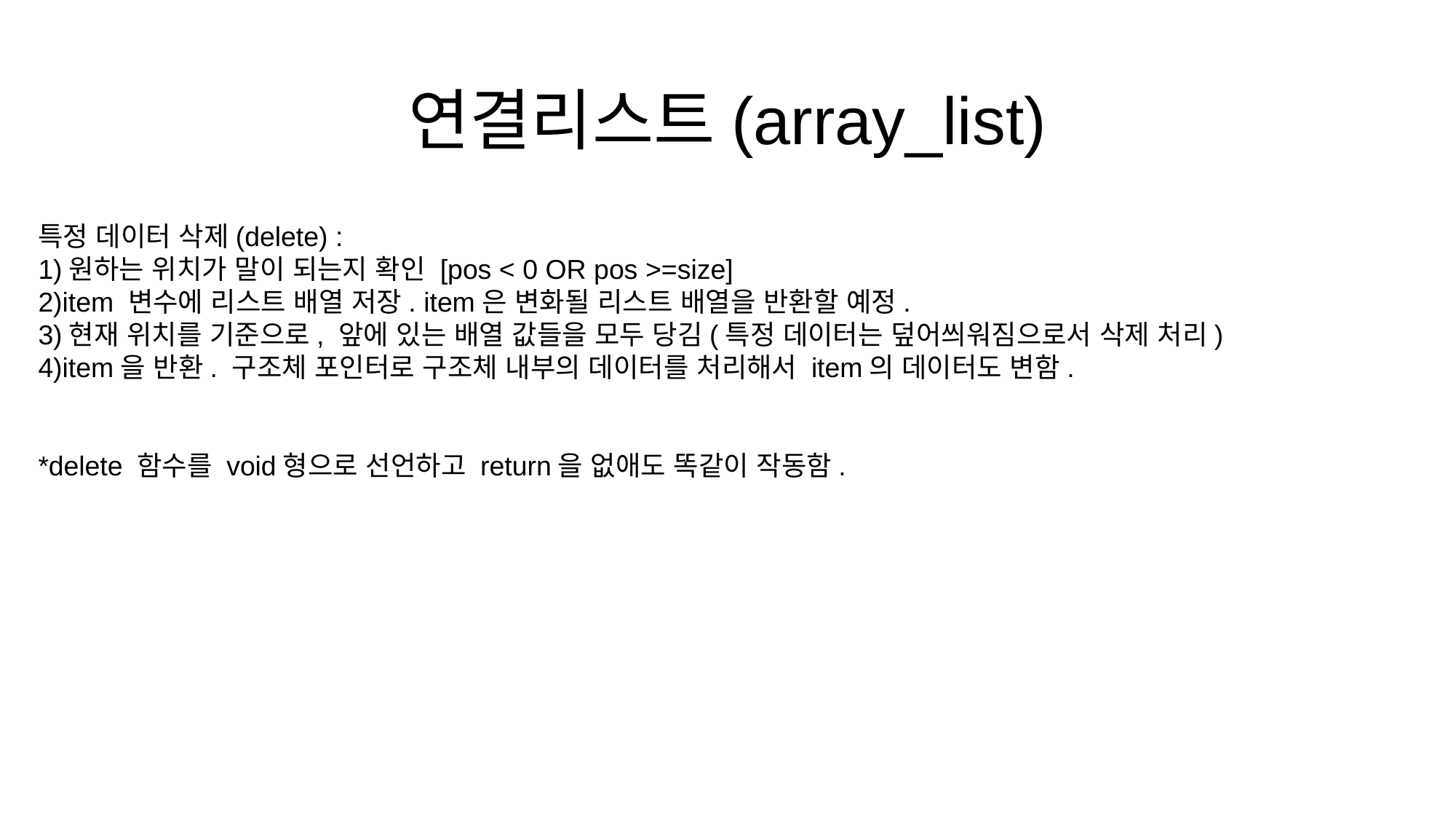

# 연결리스트(array_list)
특정 데이터 삭제(delete) :
1)원하는 위치가 말이 되는지 확인 [pos < 0 OR pos >=size]
2)item 변수에 리스트 배열 저장. item은 변화될 리스트 배열을 반환할 예정.
3)현재 위치를 기준으로, 앞에 있는 배열 값들을 모두 당김(특정 데이터는 덮어씌워짐으로서 삭제 처리)
4)item을 반환. 구조체 포인터로 구조체 내부의 데이터를 처리해서 item의 데이터도 변함.

*delete 함수를 void형으로 선언하고 return을 없애도 똑같이 작동함.